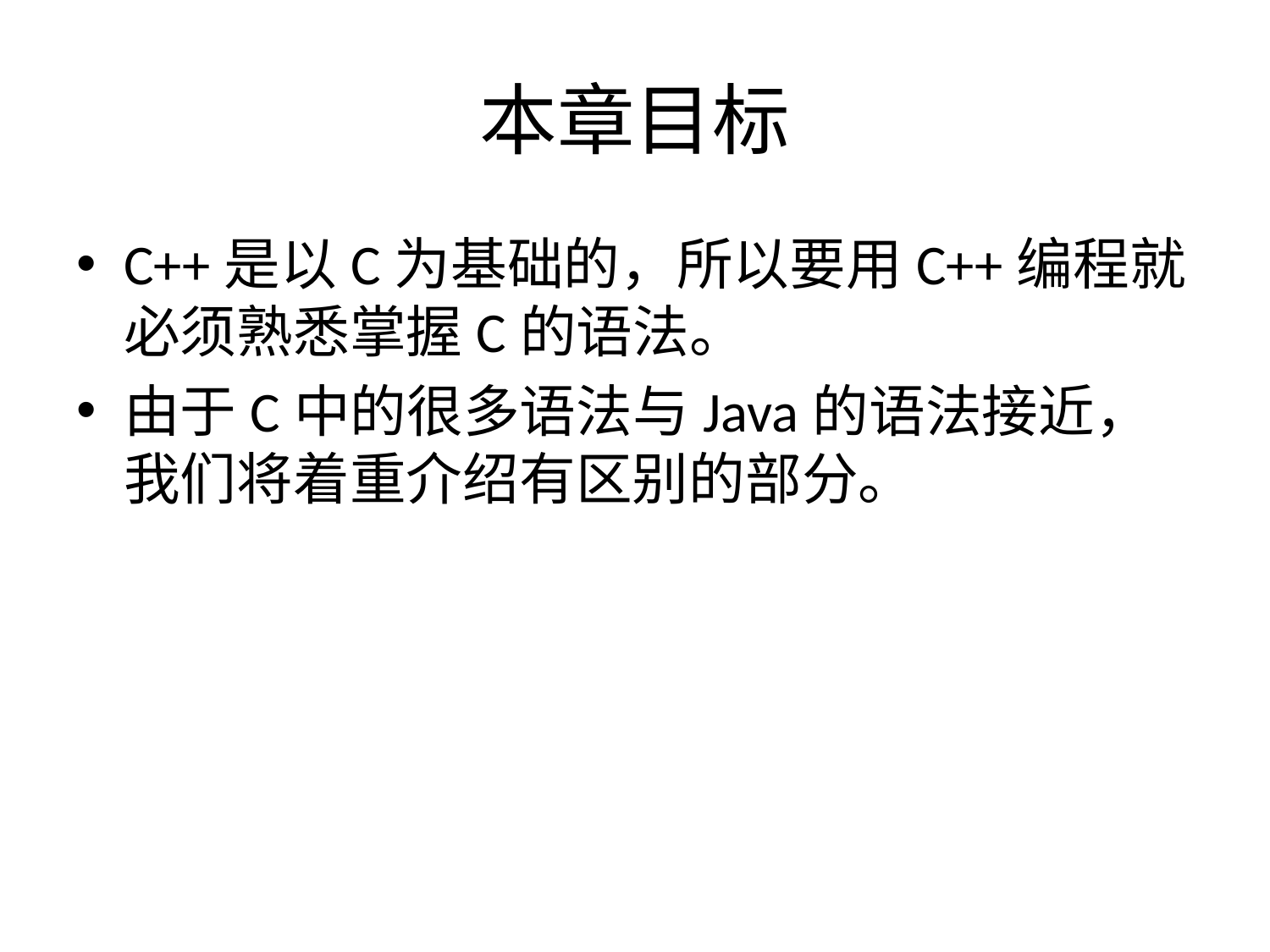

# 本章目标
C++是以C为基础的，所以要用C++编程就必须熟悉掌握C的语法。
由于C中的很多语法与Java的语法接近，我们将着重介绍有区别的部分。